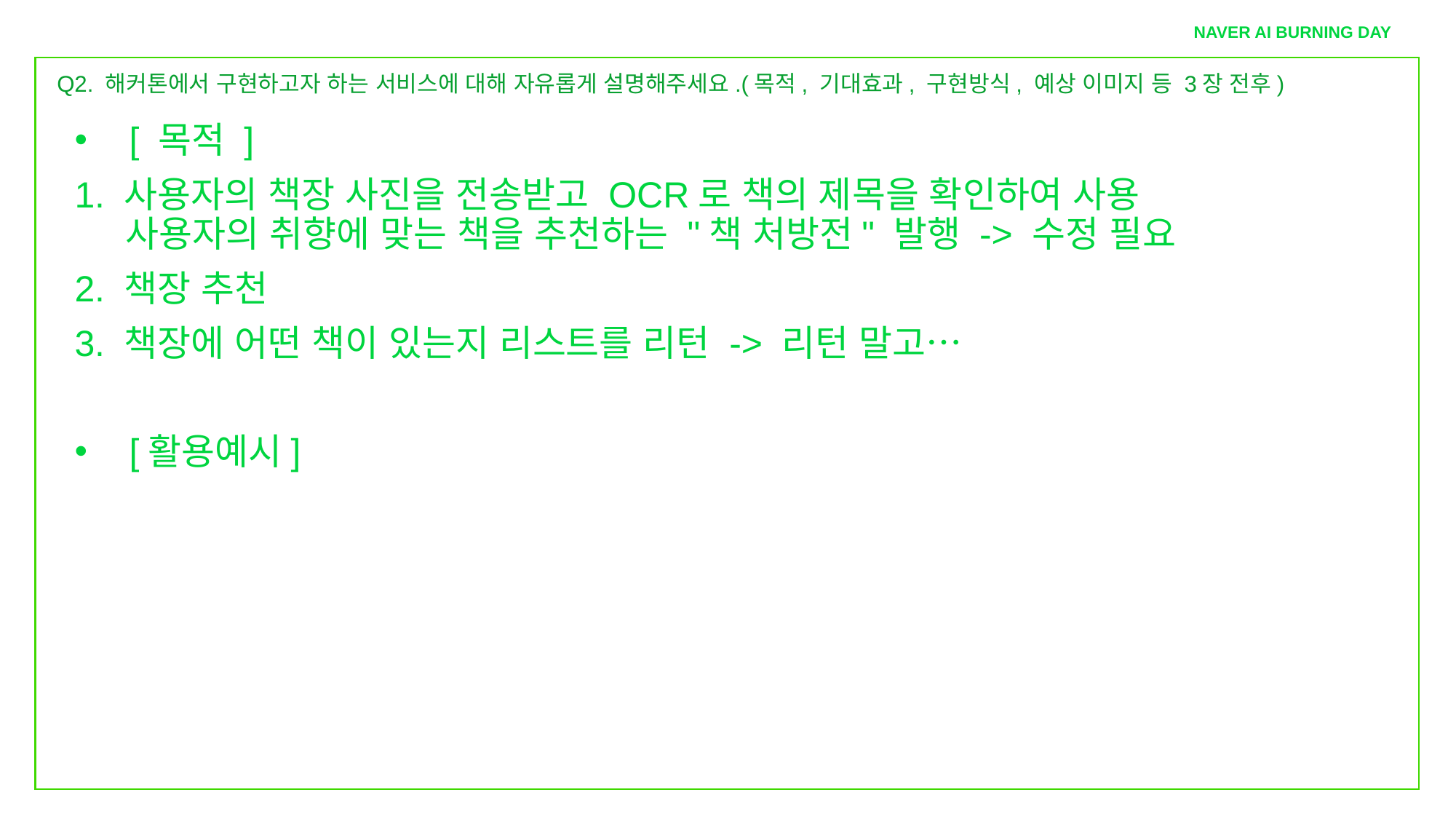

NAVER AI BURNING DAY

Q2. 해커톤에서 구현하고자 하는 서비스에 대해 자유롭게 설명해주세요.(목적, 기대효과, 구현방식, 예상 이미지 등 3장 전후)
[ 목적 ]
1. 사용자의 책장 사진을 전송받고 OCR로 책의 제목을 확인하여 사용
     사용자의 취향에 맞는 책을 추천하는 "책 처방전" 발행 -> 수정 필요
2. 책장 추천
3. 책장에 어떤 책이 있는지 리스트를 리턴 -> 리턴 말고…

[활용예시]